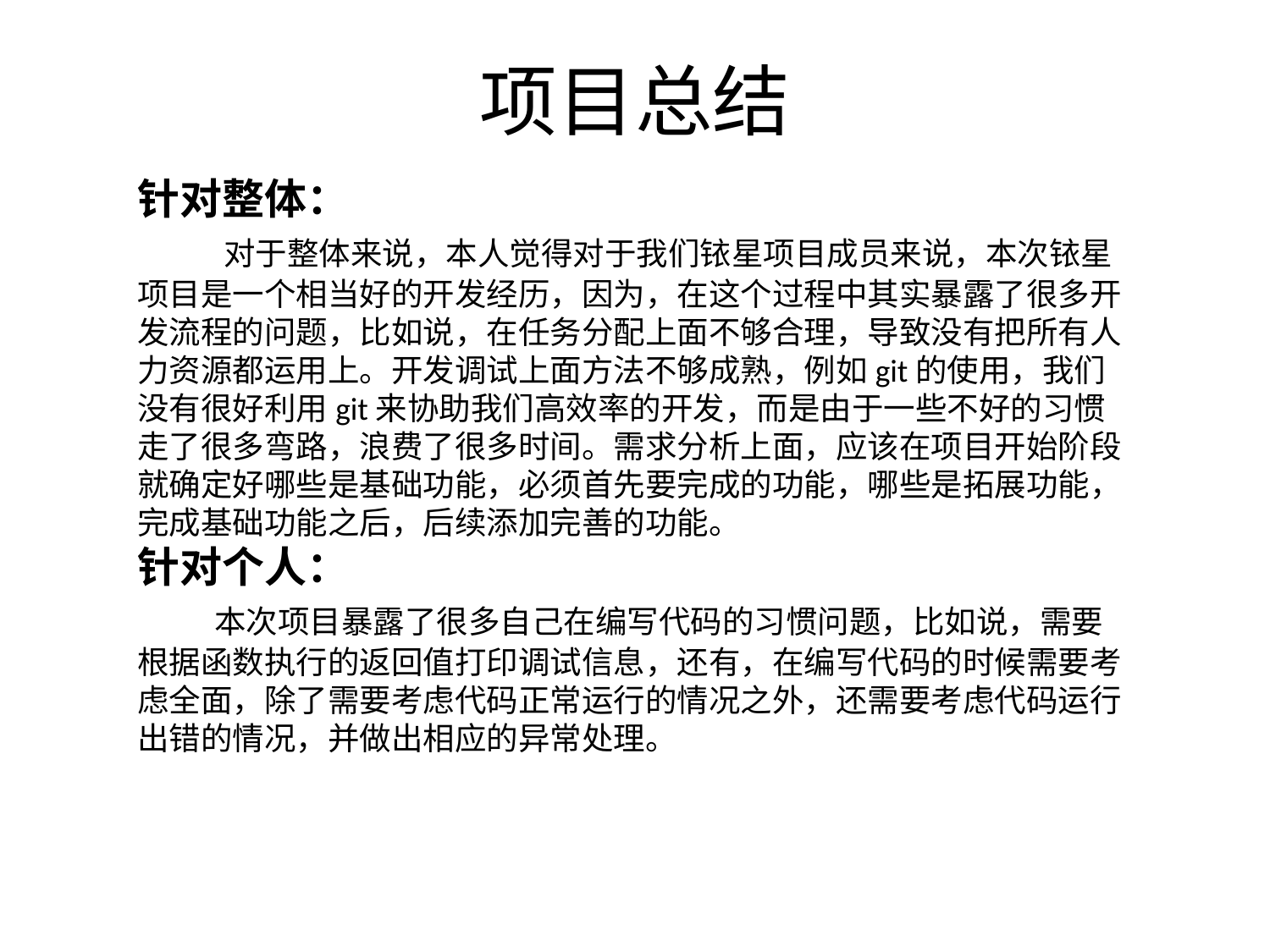

# 项目总结
针对整体：
        对于整体来说，本人觉得对于我们铱星项目成员来说，本次铱星项目是一个相当好的开发经历，因为，在这个过程中其实暴露了很多开发流程的问题，比如说，在任务分配上面不够合理，导致没有把所有人力资源都运用上。开发调试上面方法不够成熟，例如git的使用，我们没有很好利用git来协助我们高效率的开发，而是由于一些不好的习惯走了很多弯路，浪费了很多时间。需求分析上面，应该在项目开始阶段就确定好哪些是基础功能，必须首先要完成的功能，哪些是拓展功能，完成基础功能之后，后续添加完善的功能。
针对个人：
       本次项目暴露了很多自己在编写代码的习惯问题，比如说，需要根据函数执行的返回值打印调试信息，还有，在编写代码的时候需要考虑全面，除了需要考虑代码正常运行的情况之外，还需要考虑代码运行出错的情况，并做出相应的异常处理。